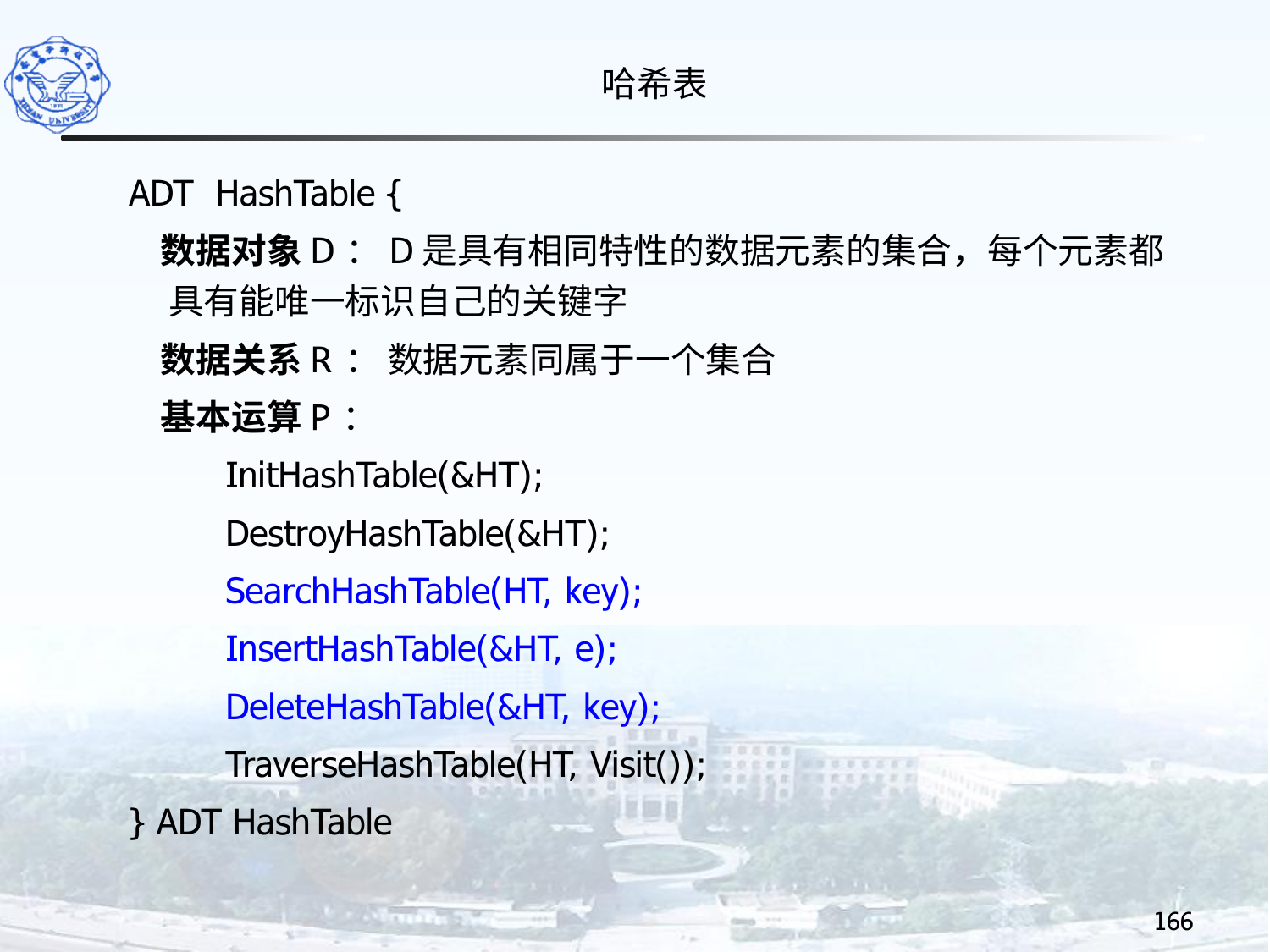

哈希表
ADT  HashTable {
   数据对象D：D是具有相同特性的数据元素的集合，每个元素都具有能唯一标识自己的关键字
   数据关系R： 数据元素同属于一个集合
   基本运算P：
   InitHashTable(&HT);
   DestroyHashTable(&HT);
   SearchHashTable(HT, key);
   InsertHashTable(&HT, e);
   DeleteHashTable(&HT, key);
   TraverseHashTable(HT, Visit());
} ADT HashTable

166